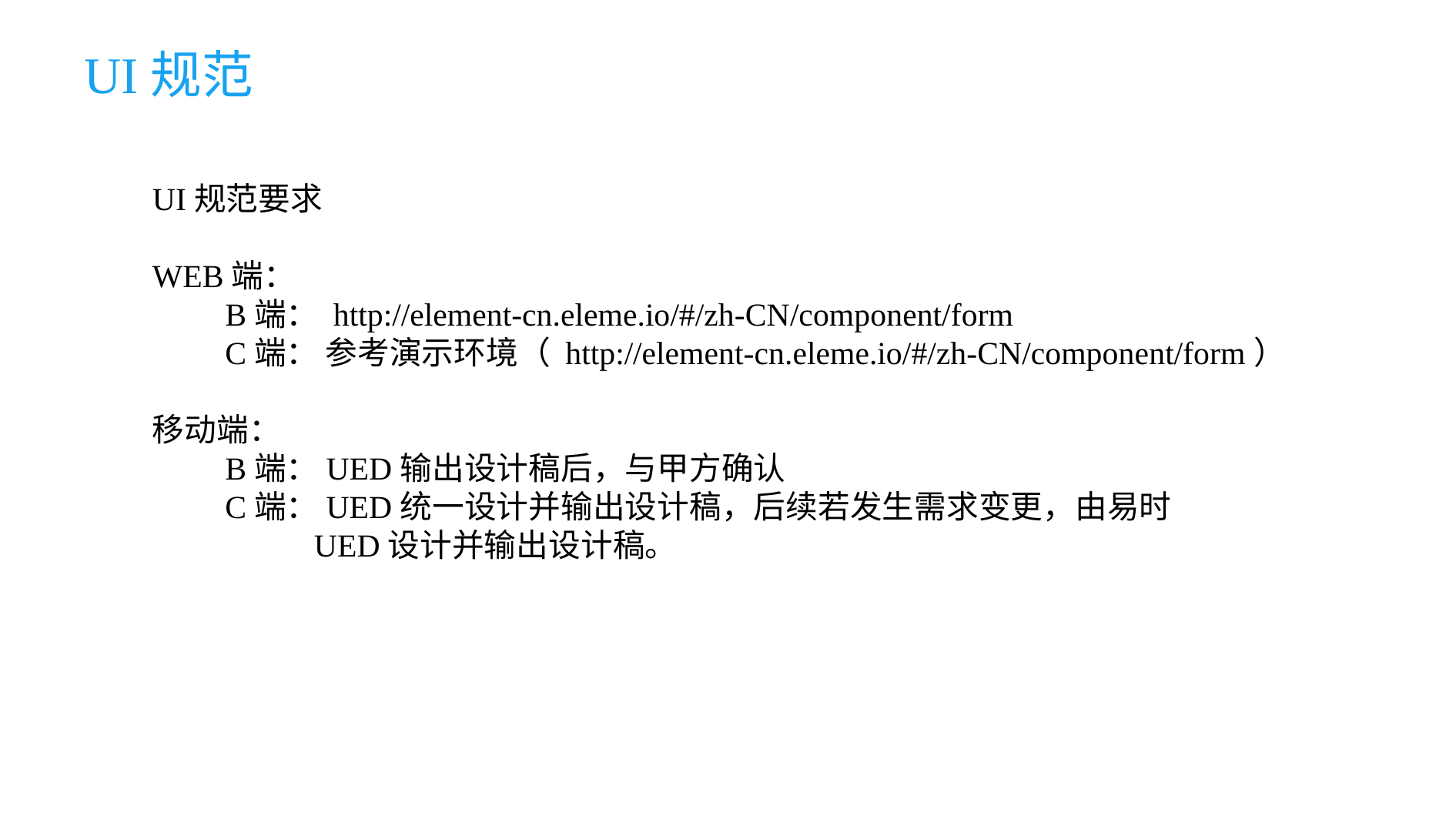

# UI规范
UI规范要求

WEB端：
         B端： http://element-cn.eleme.io/#/zh-CN/component/form
         C端： 参考演示环境（ http://element-cn.eleme.io/#/zh-CN/component/form）

移动端：
         B端：UED输出设计稿后，与甲方确认
         C端：UED统一设计并输出设计稿，后续若发生需求变更，由易时
                    UED设计并输出设计稿。